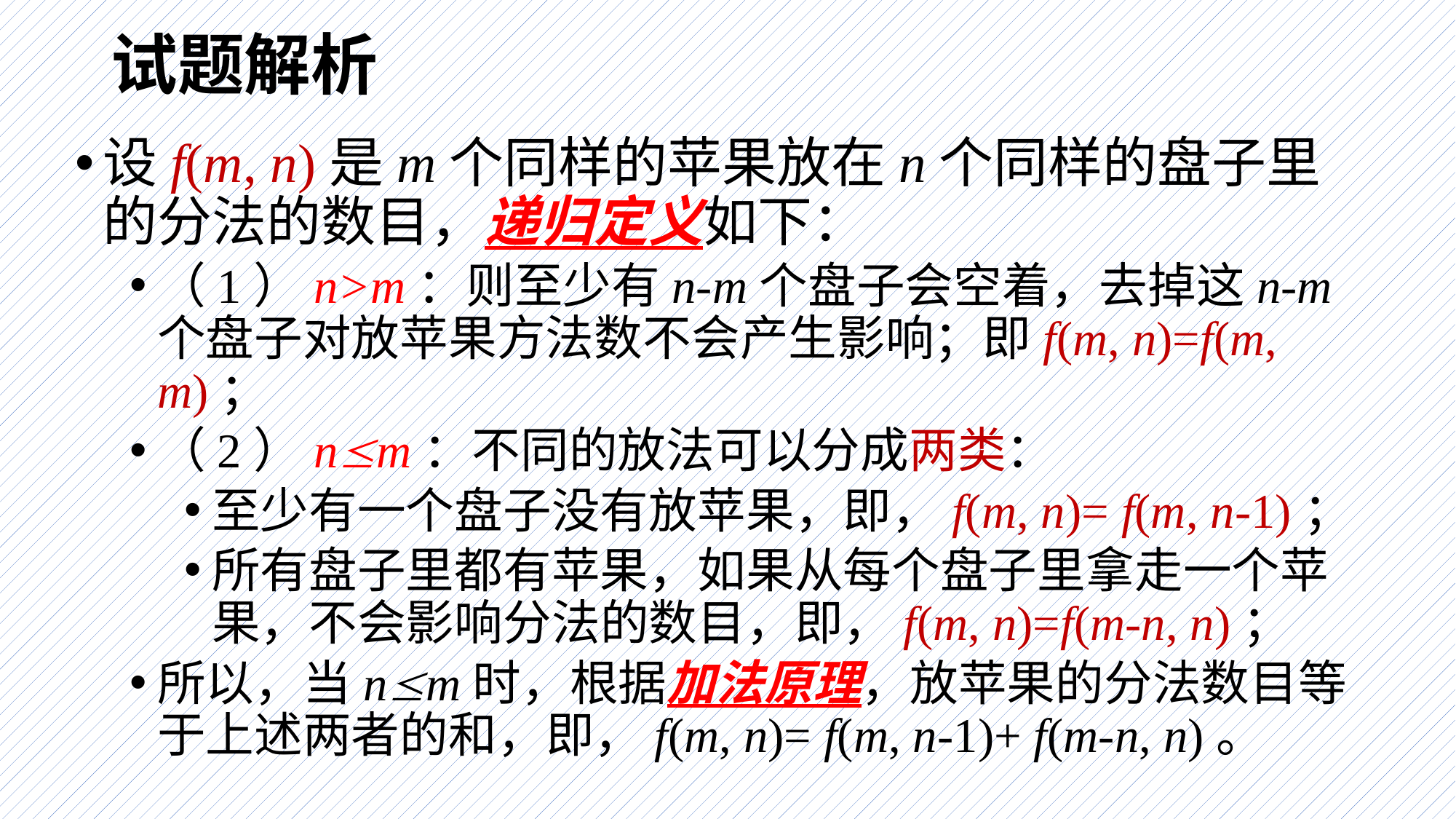

# 试题解析
设f(m, n)是m个同样的苹果放在n个同样的盘子里的分法的数目，递归定义如下：
（1）n>m：则至少有n-m个盘子会空着，去掉这n-m个盘子对放苹果方法数不会产生影响；即f(m, n)=f(m, m)；
（2）n≤m：不同的放法可以分成两类：
至少有一个盘子没有放苹果，即，f(m, n)= f(m, n-1)；
所有盘子里都有苹果，如果从每个盘子里拿走一个苹果，不会影响分法的数目，即，f(m, n)=f(m-n, n)；
所以，当n≤m时，根据加法原理，放苹果的分法数目等于上述两者的和，即，f(m, n)= f(m, n-1)+ f(m-n, n)。